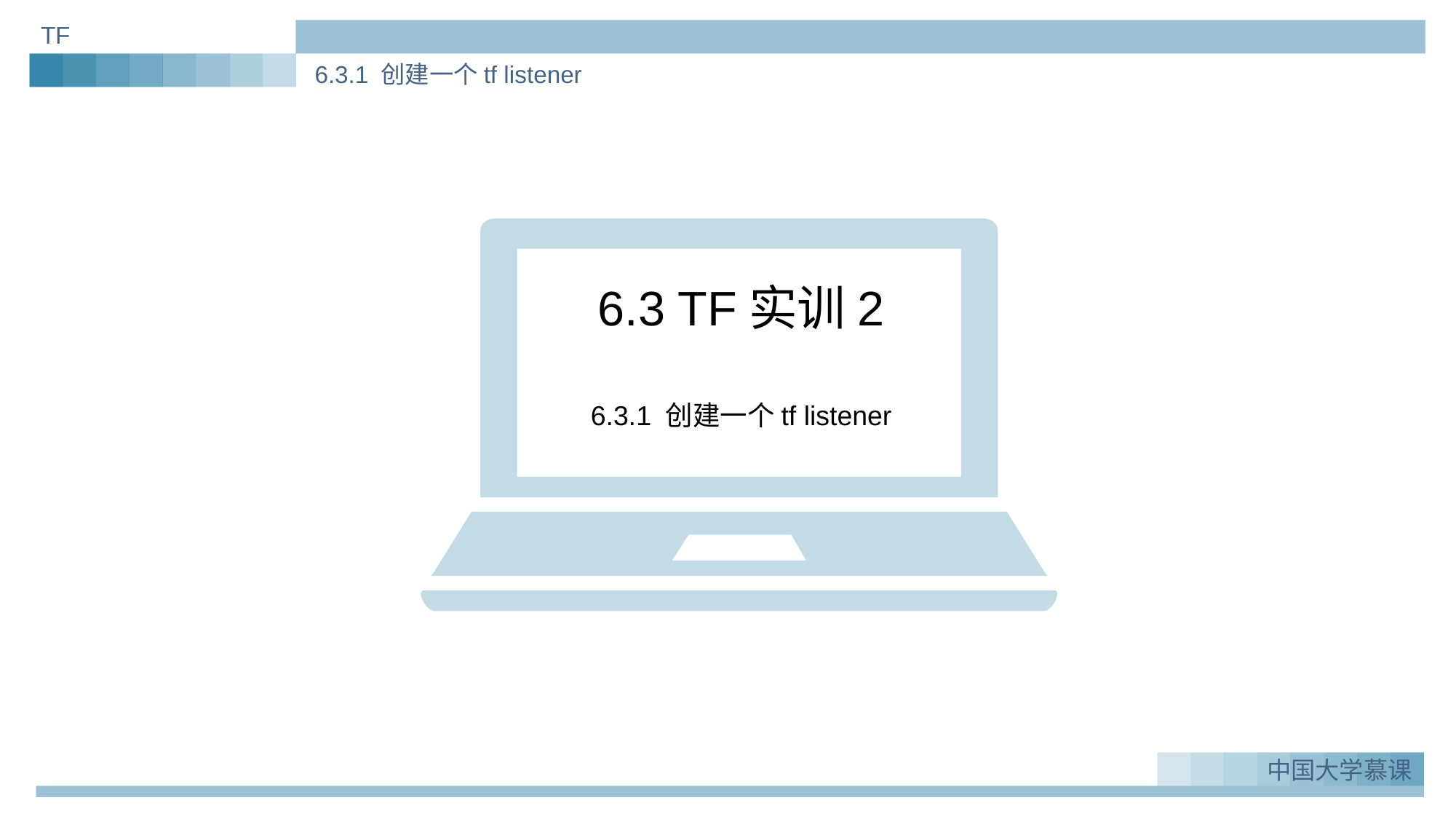

TF
6.3.1 创建一个tf listener

6.3 TF实训2
6.3.1 创建一个tf listener
中国大学慕课